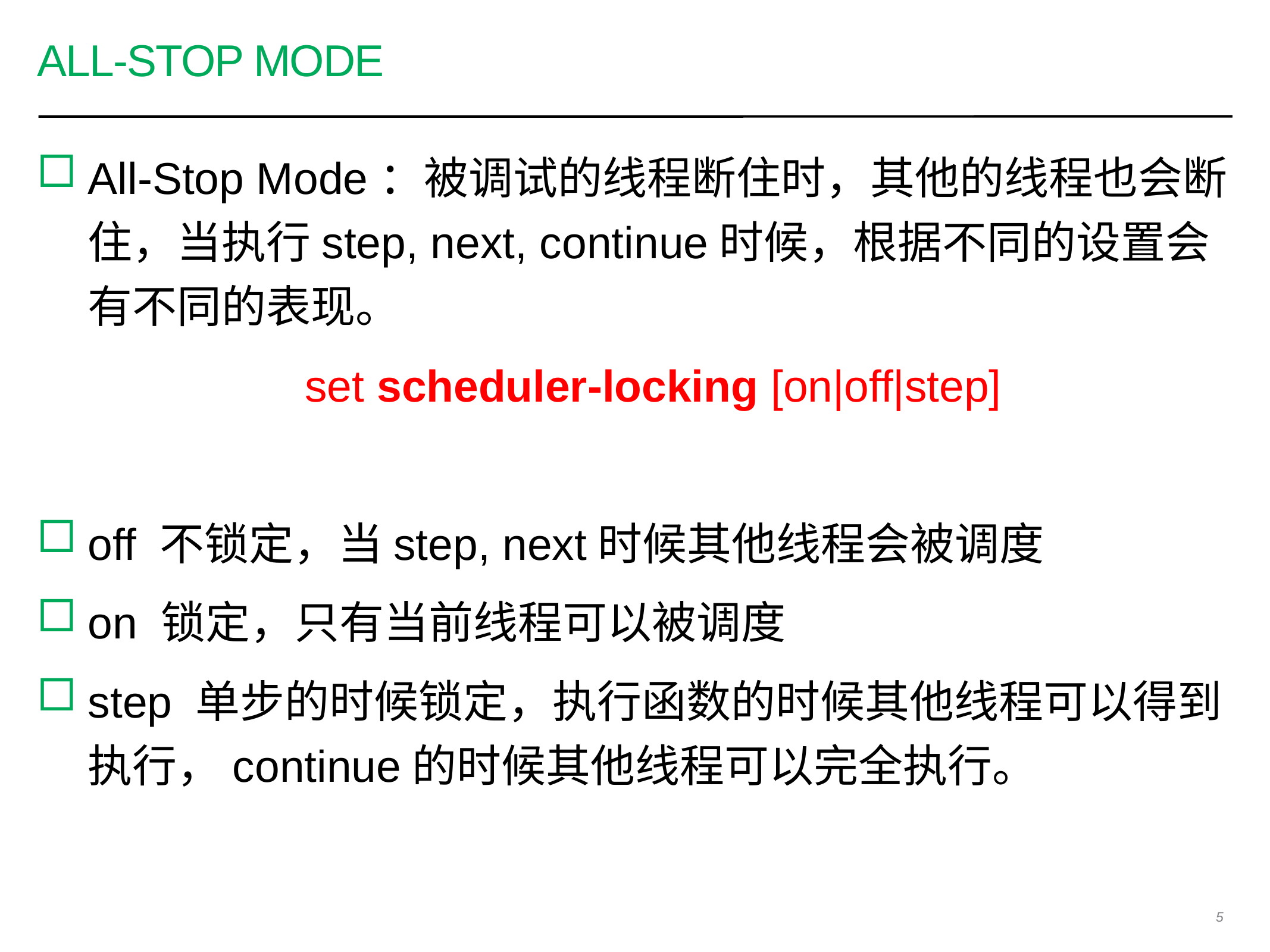

# All-stop mode
All-Stop Mode：被调试的线程断住时，其他的线程也会断住，当执行step, next, continue时候，根据不同的设置会有不同的表现。
			set scheduler-locking [on|off|step]

off 不锁定，当step, next时候其他线程会被调度
on 锁定，只有当前线程可以被调度
step 单步的时候锁定，执行函数的时候其他线程可以得到执行，continue的时候其他线程可以完全执行。
5